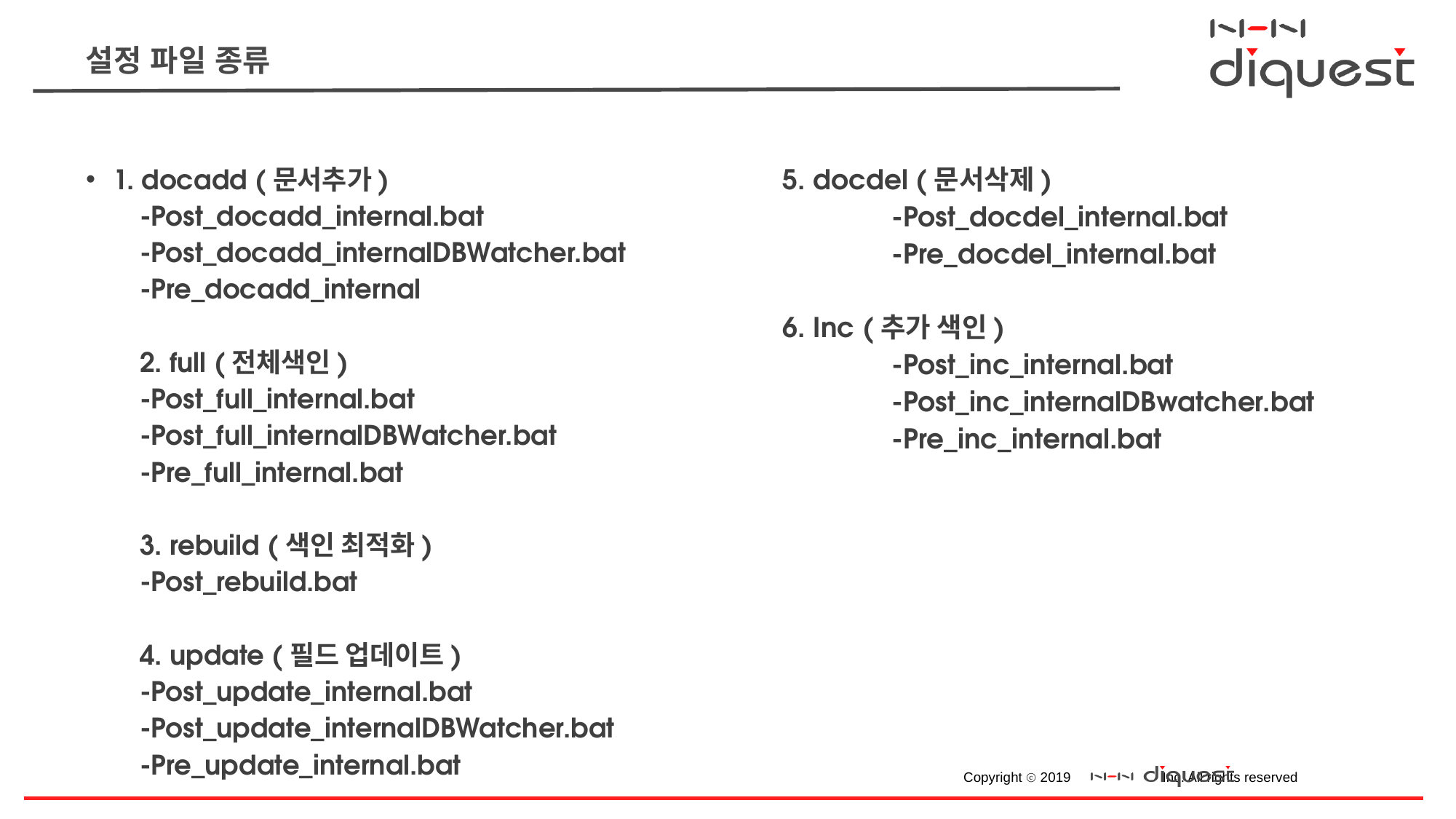

# 설정 파일 종류
1. docadd (문서추가)
	-Post_docadd_internal.bat
	-Post_docadd_internalDBWatcher.bat
	-Pre_docadd_internal

2. full (전체색인)
	-Post_full_internal.bat
	-Post_full_internalDBWatcher.bat
	-Pre_full_internal.bat

3. rebuild (색인 최적화)
	-Post_rebuild.bat

4. update (필드 업데이트)
	-Post_update_internal.bat
	-Post_update_internalDBWatcher.bat
	-Pre_update_internal.bat

5. docdel (문서삭제)
	-Post_docdel_internal.bat
	-Pre_docdel_internal.bat

6. Inc (추가 색인)
	-Post_inc_internal.bat
	-Post_inc_internalDBwatcher.bat
	-Pre_inc_internal.bat